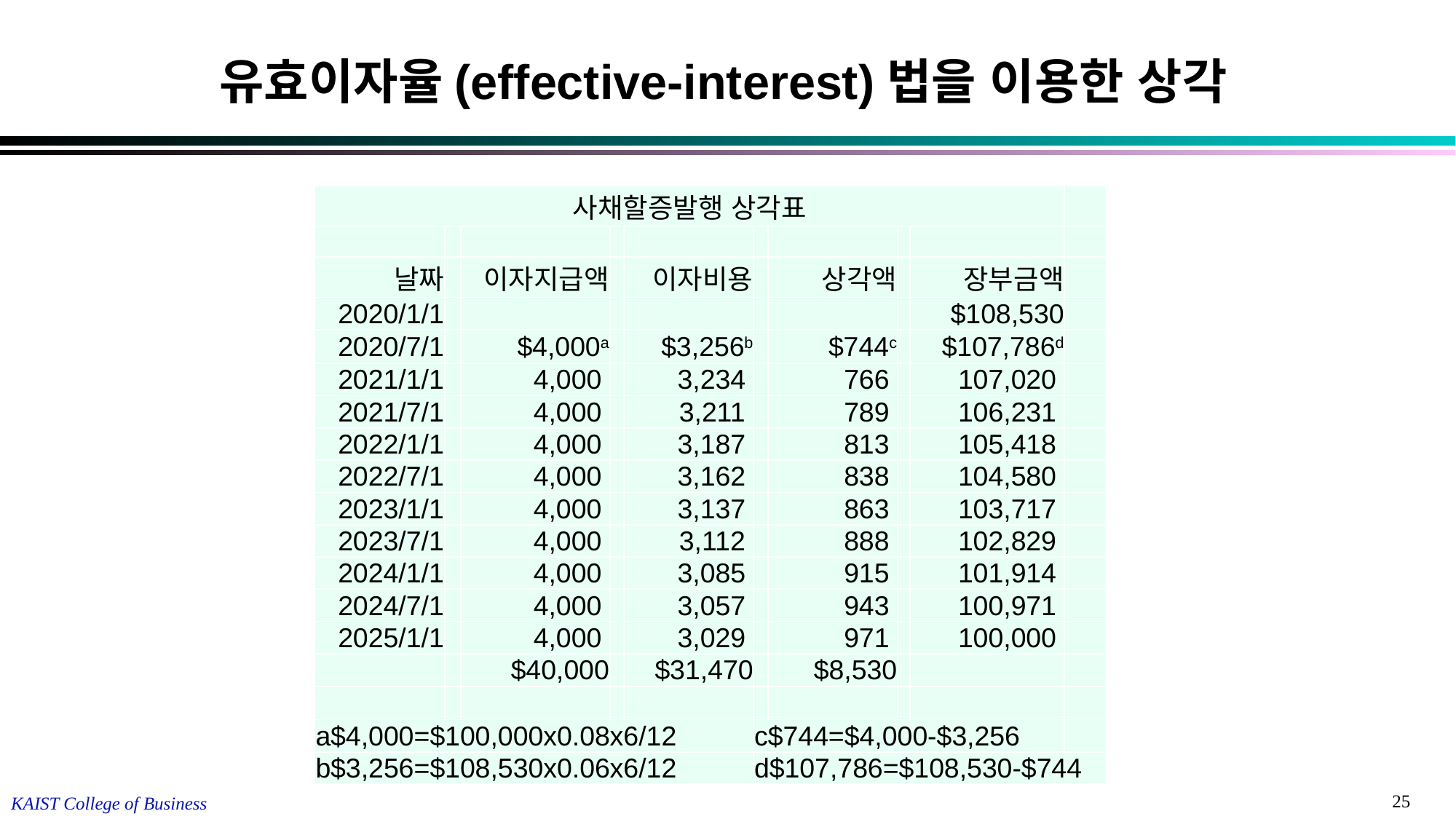

유효이자율(effective-interest)법을 이용한 상각
| 사채할증발행 상각표 |  |  |  |  |  |  |  |  |  |
| --- | --- | --- | --- | --- | --- | --- | --- | --- | --- |
|  |  |  |  |  |  |  |  |  |  |
| 날짜 |  | 이자지급액 |  | 이자비용 |  | 상각액 |  | 장부금액 |  |
| 2020/1/1 |  |  |  |  |  |  |  | $108,530 |  |
| 2020/7/1 |  | $4,000a |  | $3,256b |  | $744c |  | $107,786d |  |
| 2021/1/1 |  | 4,000 |  | 3,234 |  | 766 |  | 107,020 |  |
| 2021/7/1 |  | 4,000 |  | 3,211 |  | 789 |  | 106,231 |  |
| 2022/1/1 |  | 4,000 |  | 3,187 |  | 813 |  | 105,418 |  |
| 2022/7/1 |  | 4,000 |  | 3,162 |  | 838 |  | 104,580 |  |
| 2023/1/1 |  | 4,000 |  | 3,137 |  | 863 |  | 103,717 |  |
| 2023/7/1 |  | 4,000 |  | 3,112 |  | 888 |  | 102,829 |  |
| 2024/1/1 |  | 4,000 |  | 3,085 |  | 915 |  | 101,914 |  |
| 2024/7/1 |  | 4,000 |  | 3,057 |  | 943 |  | 100,971 |  |
| 2025/1/1 |  | 4,000 |  | 3,029 |  | 971 |  | 100,000 |  |
|  |  | $40,000 |  | $31,470 |  | $8,530 |  |  |  |
|  |  |  |  |  |  |  |  |  |  |
| a$4,000=$100,000x0.08x6/12 |  |  |  |  | c$744=$4,000-$3,256 |  |  |  |  |
| b$3,256=$108,530x0.06x6/12 |  |  |  |  | d$107,786=$108,530-$744 |  |  |  |  |